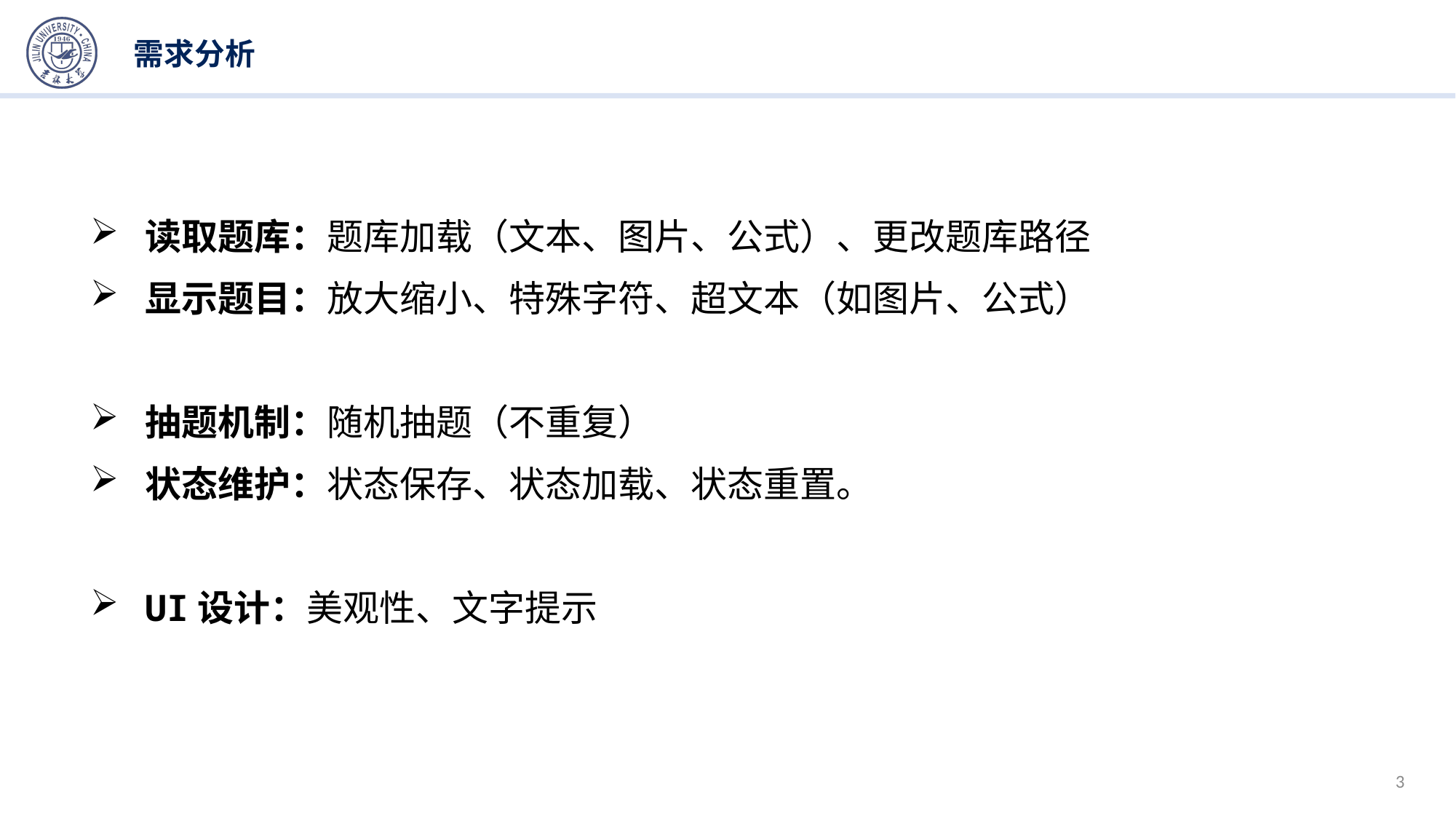

# 需求分析
读取题库：题库加载（文本、图片、公式）、更改题库路径
显示题目：放大缩小、特殊字符、超文本（如图片、公式）

抽题机制：随机抽题（不重复）
状态维护：状态保存、状态加载、状态重置。

UI设计：美观性、文字提示
3